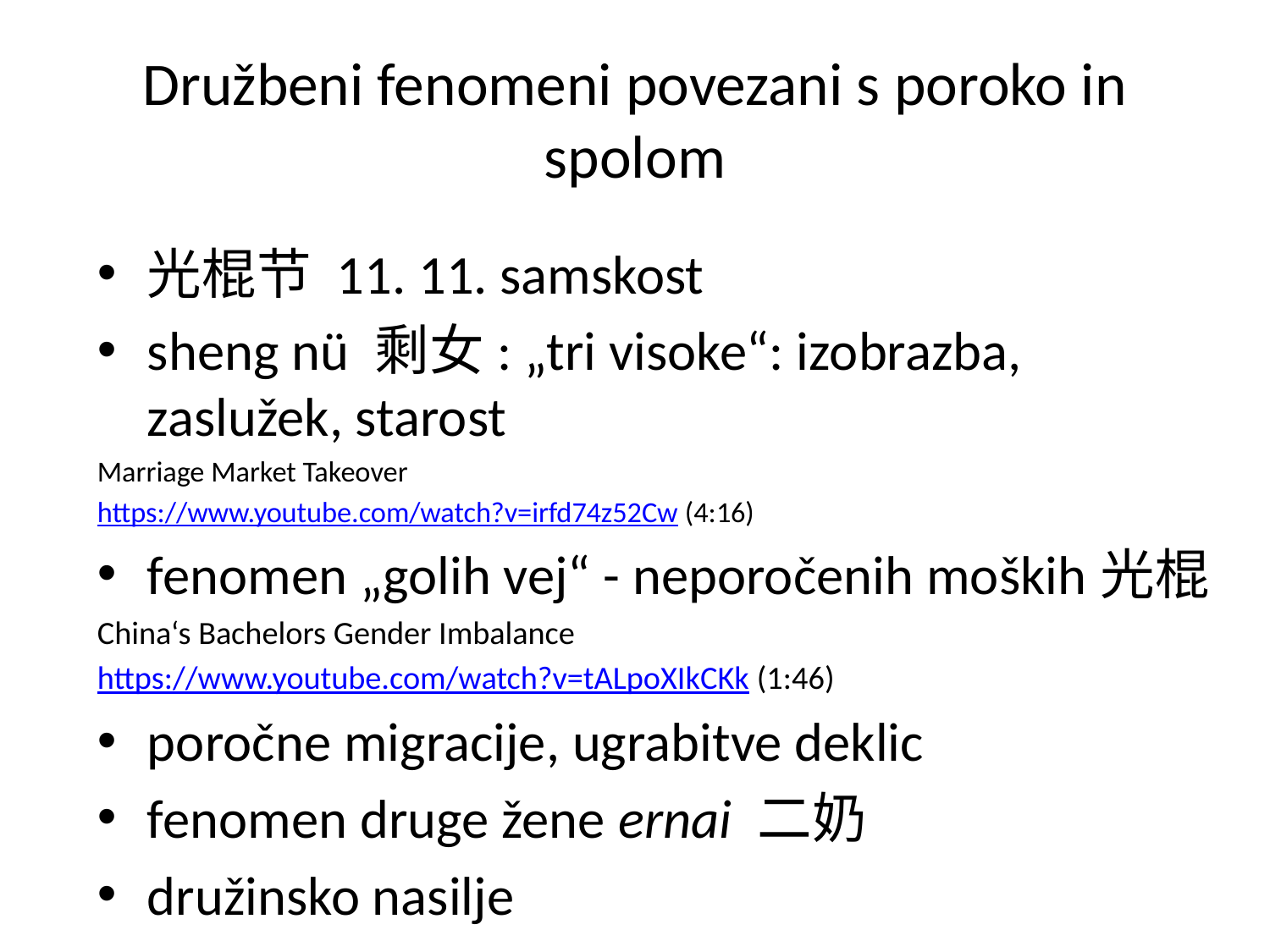

# Družbeni fenomeni povezani s poroko in spolom
光棍节 11. 11. samskost
sheng nü 剩女: „tri visoke“: izobrazba, zaslužek, starost
Marriage Market Takeover
https://www.youtube.com/watch?v=irfd74z52Cw (4:16)
fenomen „golih vej“ - neporočenih moških光棍
China‘s Bachelors Gender Imbalance
https://www.youtube.com/watch?v=tALpoXIkCKk (1:46)
poročne migracije, ugrabitve deklic
fenomen druge žene ernai 二奶
družinsko nasilje